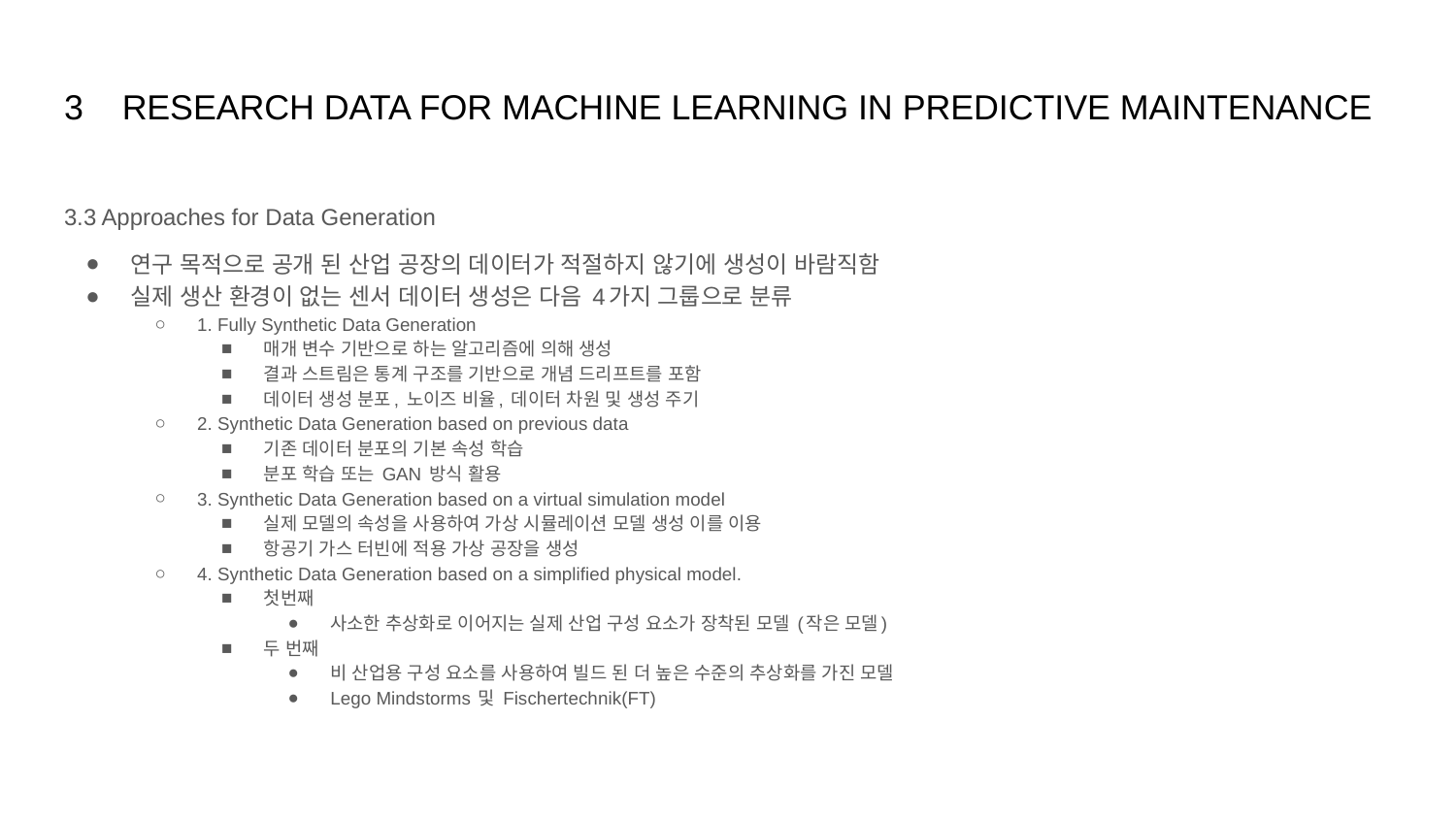

# 3    RESEARCH DATA FOR MACHINE LEARNING IN PREDICTIVE MAINTENANCE
3.3 Approaches for Data Generation
연구 목적으로 공개 된 산업 공장의 데이터가 적절하지 않기에 생성이 바람직함
실제 생산 환경이 없는 센서 데이터 생성은 다음 4가지 그룹으로 분류
1. Fully Synthetic Data Generation
매개 변수 기반으로 하는 알고리즘에 의해 생성
결과 스트림은 통계 구조를 기반으로 개념 드리프트를 포함
데이터 생성 분포, 노이즈 비율, 데이터 차원 및 생성 주기
2. Synthetic Data Generation based on previous data
기존 데이터 분포의 기본 속성 학습
분포 학습 또는 GAN 방식 활용
3. Synthetic Data Generation based on a virtual simulation model
실제 모델의 속성을 사용하여 가상 시뮬레이션 모델 생성 이를 이용
항공기 가스 터빈에 적용 가상 공장을 생성
4. Synthetic Data Generation based on a simplified physical model.
첫번째
사소한 추상화로 이어지는 실제 산업 구성 요소가 장착된 모델 (작은 모델)
두 번째
비 산업용 구성 요소를 사용하여 빌드 된 더 높은 수준의 추상화를 가진 모델
Lego Mindstorms 및 Fischertechnik(FT)